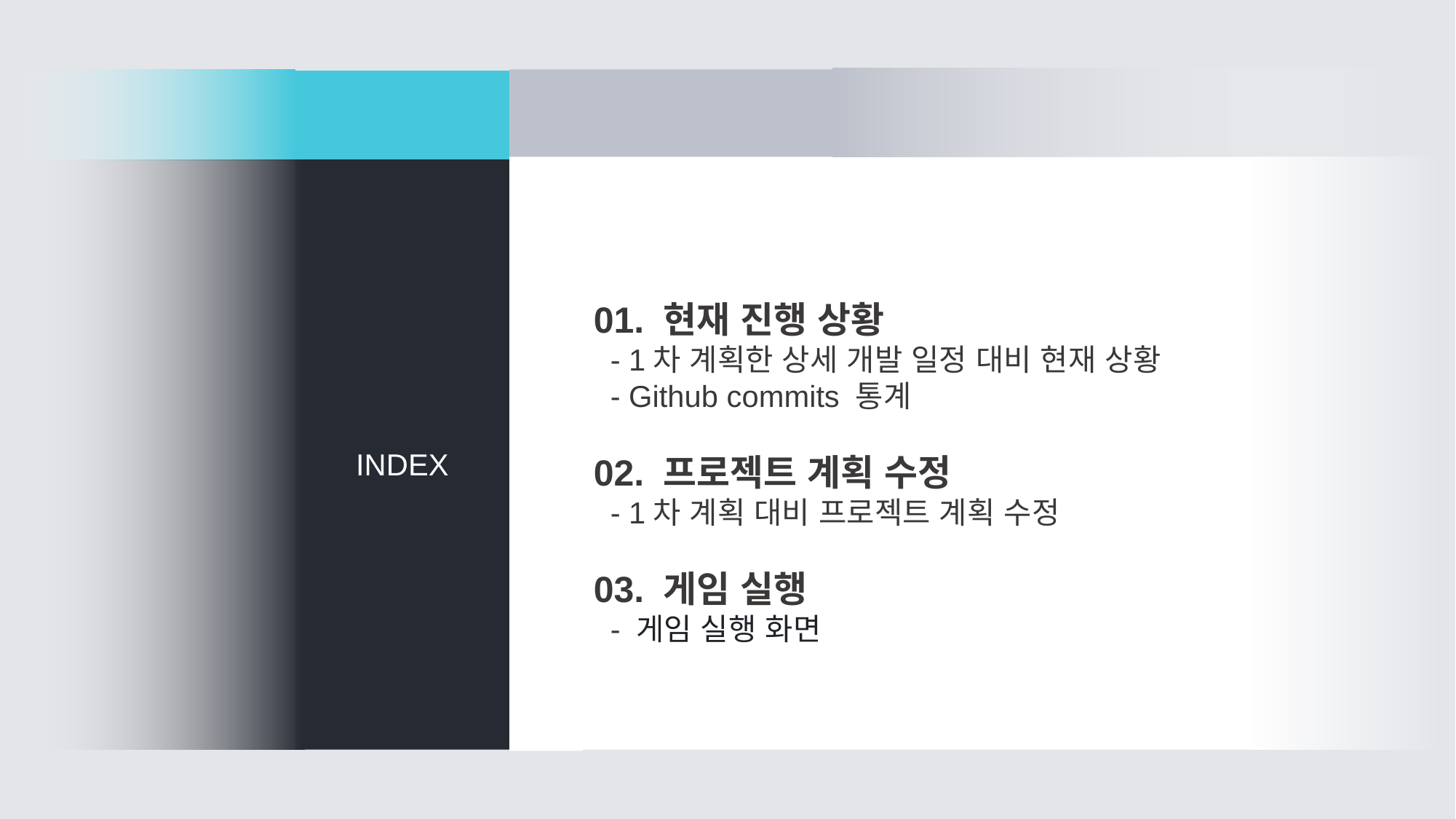

01. 현재 진행 상황
  - 1차 계획한 상세 개발 일정 대비 현재 상황
  - Github commits 통계

02. 프로젝트 계획 수정
  - 1차 계획 대비 프로젝트 계획 수정

03. 게임 실행
  - 게임 실행 화면

INDEX